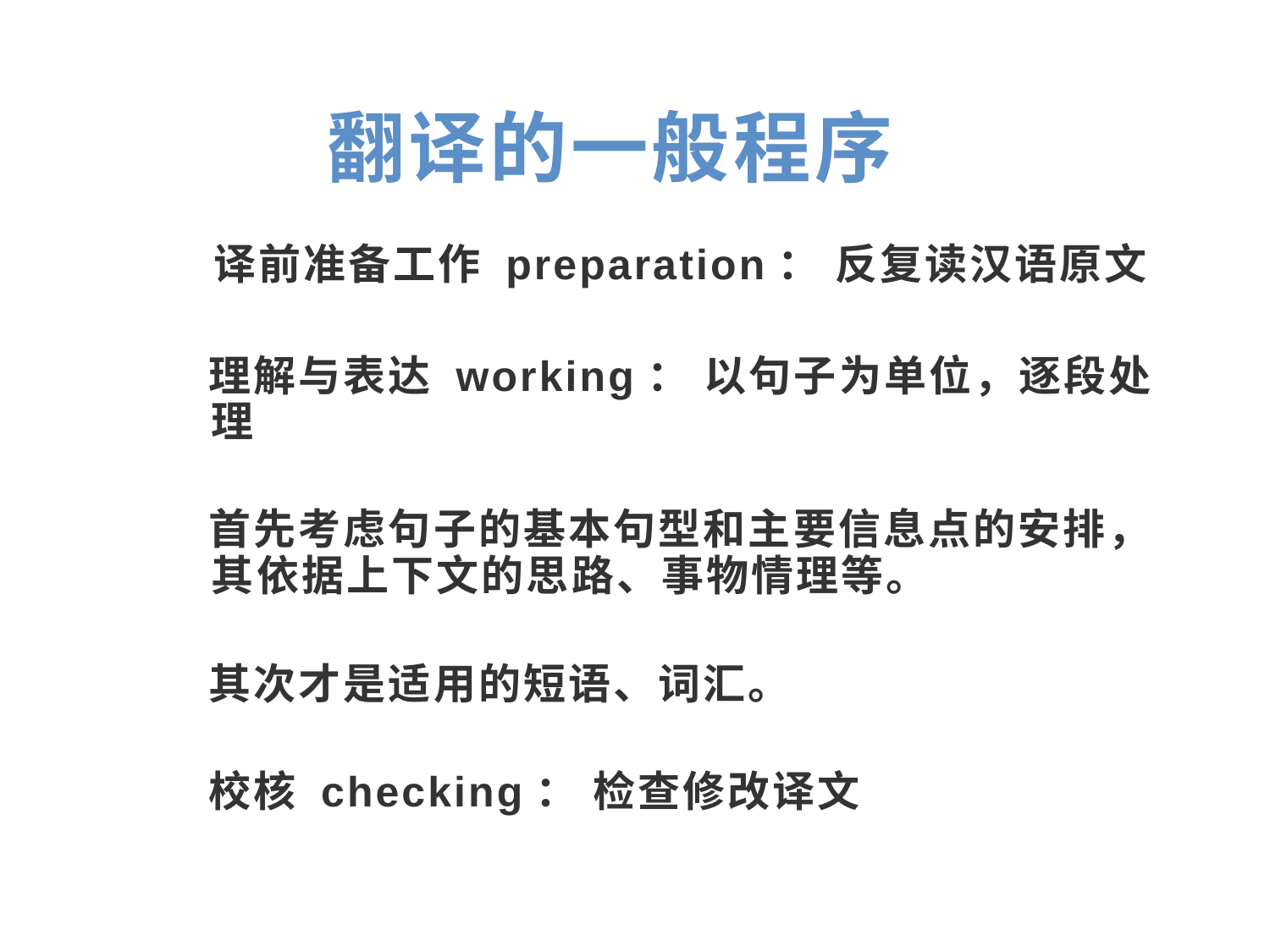

翻译的一般程序
    译前准备工作 preparation： 反复读汉语原文

     理解与表达 working： 以句子为单位，逐段处理

     首先考虑句子的基本句型和主要信息点的安排，其依据上下文的思路、事物情理等。

     其次才是适用的短语、词汇。

     校核 checking： 检查修改译文